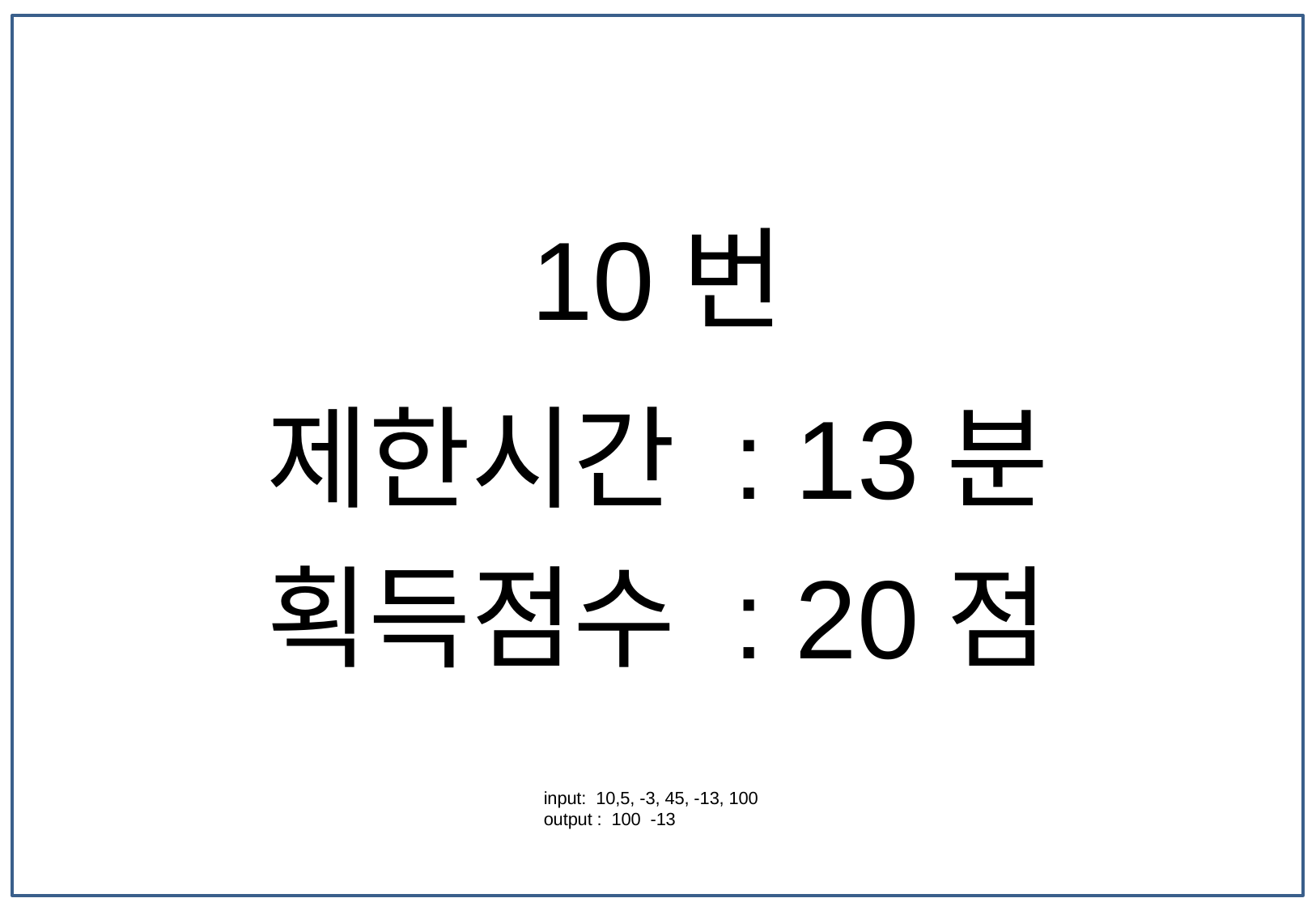

10번
제한시간 : 13분
획득점수 : 20점
input:  10,5, -3, 45, -13, 100
output :  100  -13